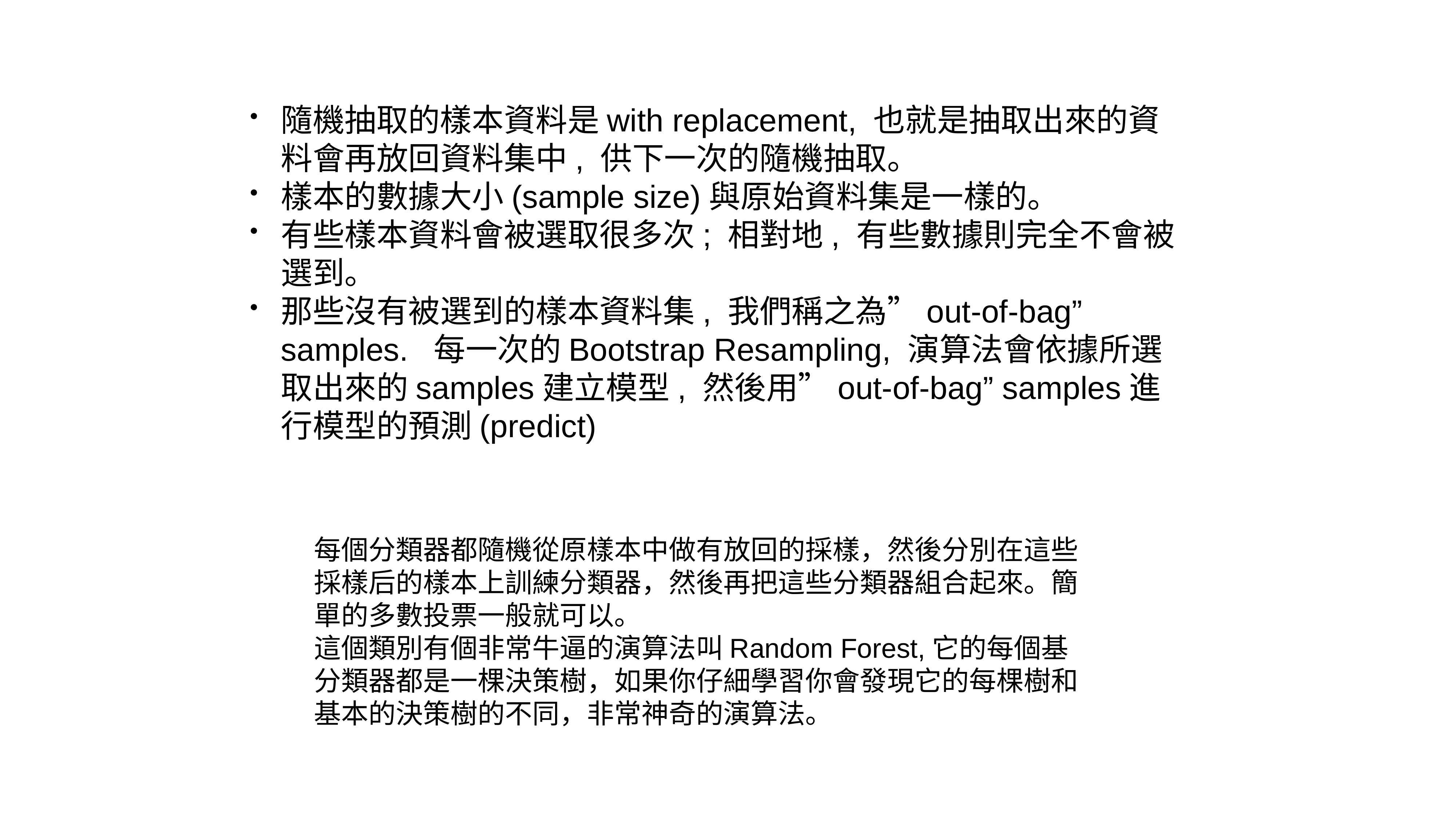

隨機抽取的樣本資料是with replacement, 也就是抽取出來的資料會再放回資料集中, 供下一次的隨機抽取。
樣本的數據大小(sample size)與原始資料集是一樣的。
有些樣本資料會被選取很多次; 相對地, 有些數據則完全不會被選到。
那些沒有被選到的樣本資料集, 我們稱之為”out-of-bag” samples.  每一次的Bootstrap Resampling, 演算法會依據所選取出來的samples建立模型, 然後用”out-of-bag” samples進行模型的預測(predict)
每個分類器都隨機從原樣本中做有放回的採樣，然後分別在這些採樣后的樣本上訓練分類器，然後再把這些分類器組合起來。簡單的多數投票一般就可以。
這個類別有個非常牛逼的演算法叫Random Forest,它的每個基分類器都是一棵決策樹，如果你仔細學習你會發現它的每棵樹和基本的決策樹的不同，非常神奇的演算法。